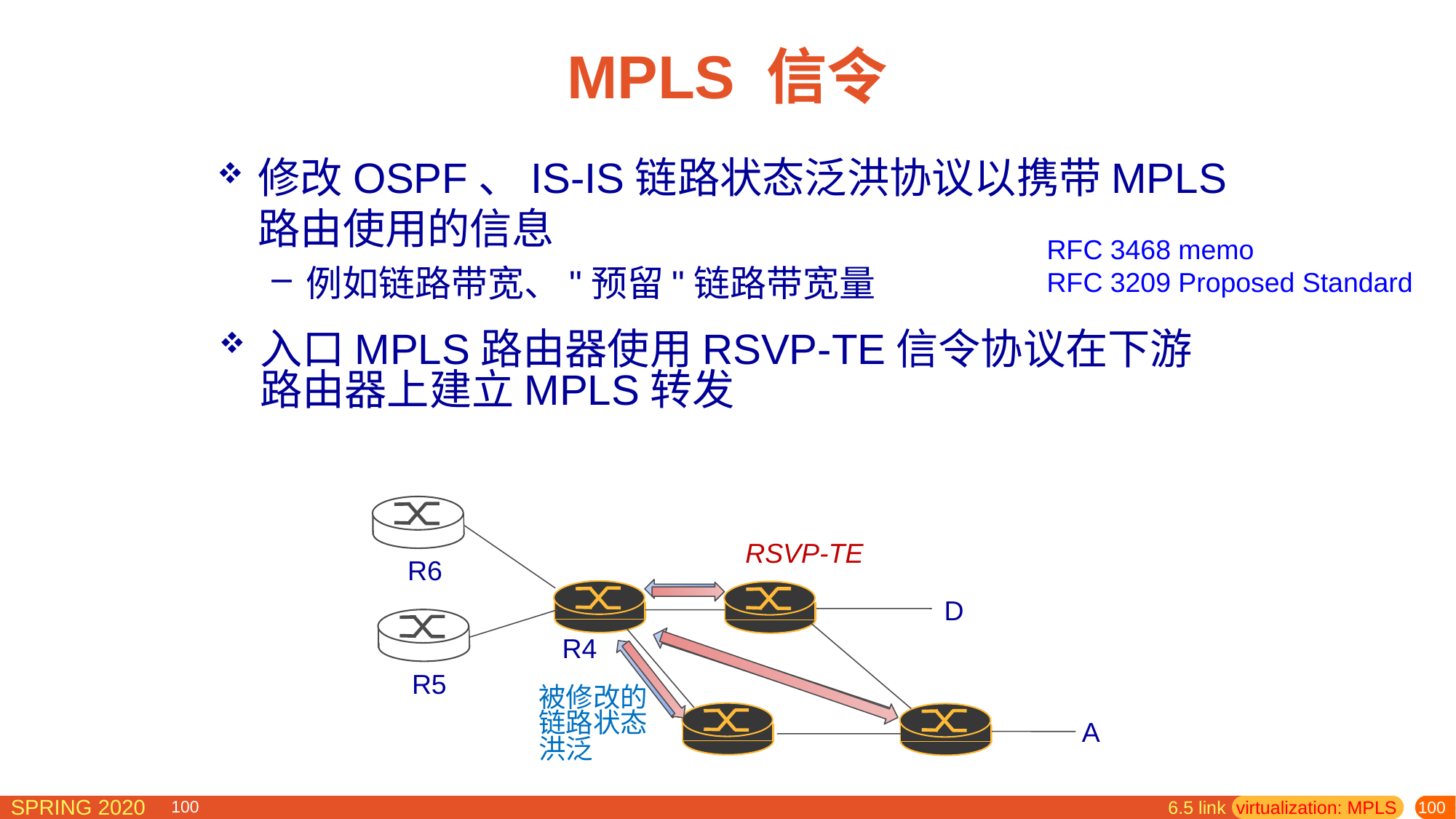

# MPLS 信令
修改OSPF、IS-IS链路状态泛洪协议以携带MPLS路由使用的信息
例如链路带宽、"预留"链路带宽量
RFC 3468 memo
RFC 3209 Proposed Standard
入口MPLS路由器使用RSVP-TE信令协议在下游路由器上建立MPLS转发

RSVP-TE

R6

被修改的
链路状态
洪泛

D

R4

R5

A

6.5 link  virtualization: MPLS